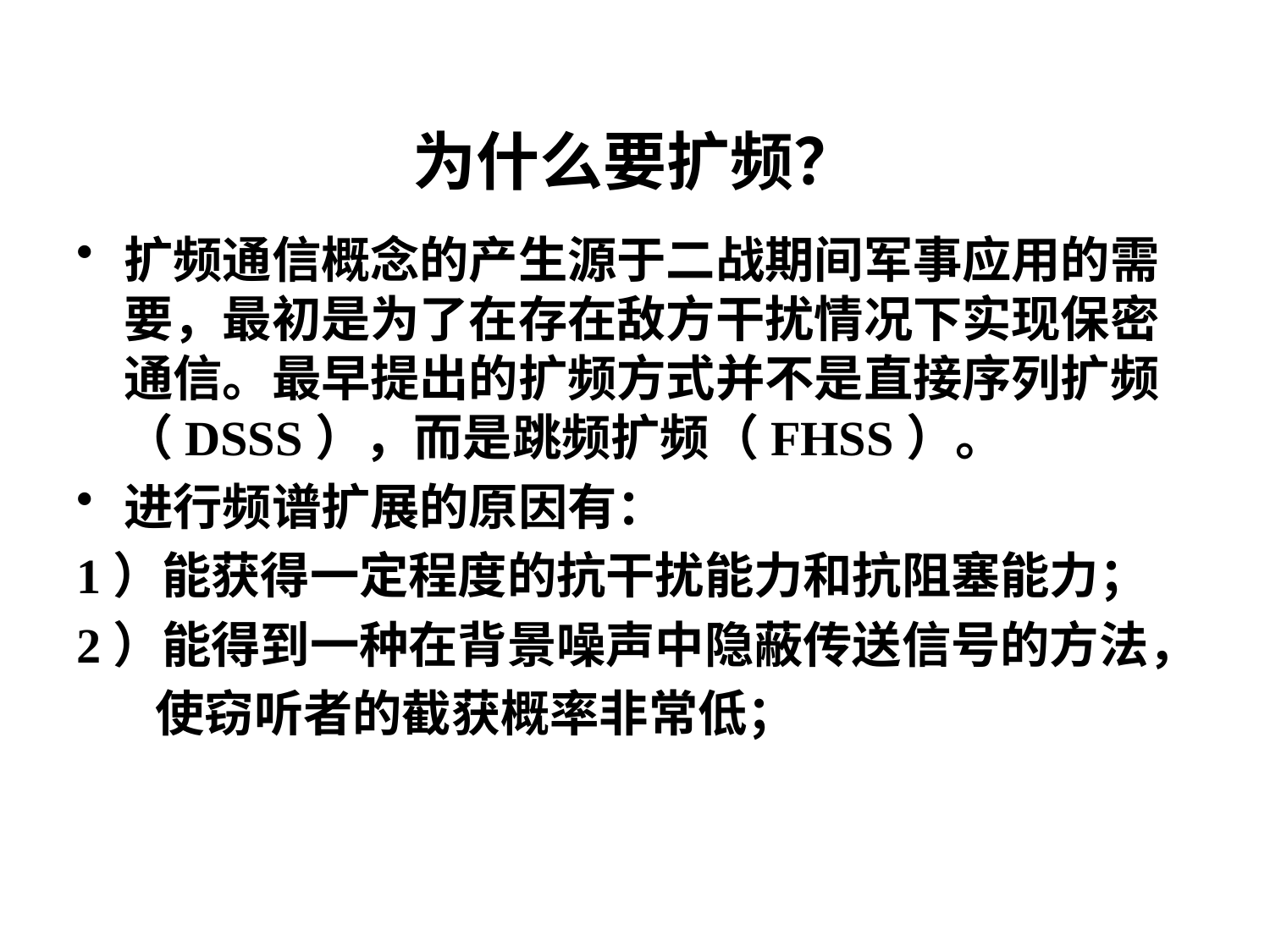

# 为什么要扩频？
扩频通信概念的产生源于二战期间军事应用的需要，最初是为了在存在敌方干扰情况下实现保密通信。最早提出的扩频方式并不是直接序列扩频（DSSS），而是跳频扩频（FHSS）。
进行频谱扩展的原因有：
1）能获得一定程度的抗干扰能力和抗阻塞能力；
2）能得到一种在背景噪声中隐蔽传送信号的方法，
      使窃听者的截获概率非常低；